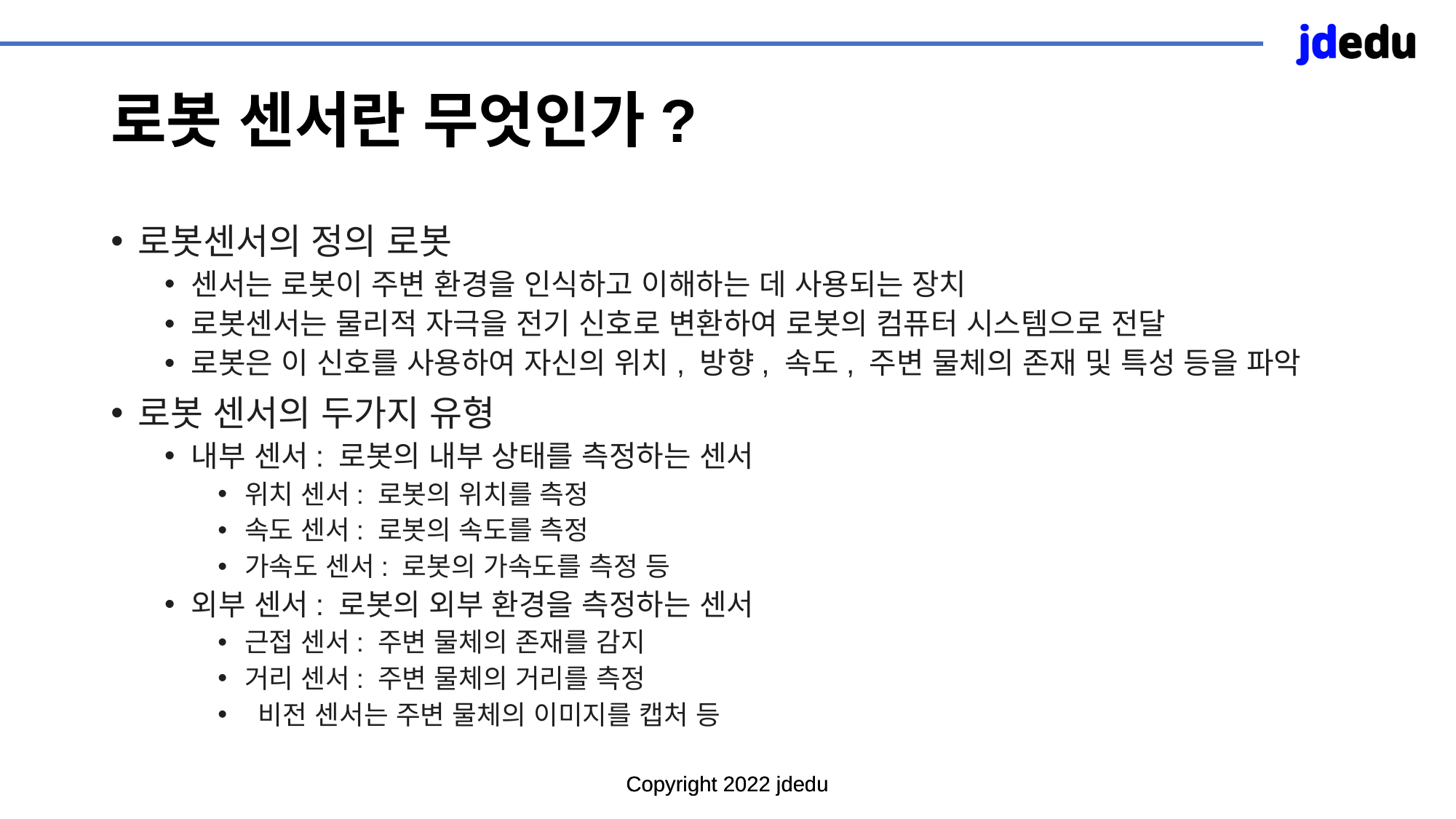

# 로봇 센서란 무엇인가?
로봇센서의 정의 로봇
센서는 로봇이 주변 환경을 인식하고 이해하는 데 사용되는 장치
로봇센서는 물리적 자극을 전기 신호로 변환하여 로봇의 컴퓨터 시스템으로 전달
로봇은 이 신호를 사용하여 자신의 위치, 방향, 속도, 주변 물체의 존재 및 특성 등을 파악
로봇 센서의 두가지 유형
내부 센서: 로봇의 내부 상태를 측정하는 센서
위치 센서: 로봇의 위치를 측정
속도 센서: 로봇의 속도를 측정
가속도 센서: 로봇의 가속도를 측정 등
외부 센서: 로봇의 외부 환경을 측정하는 센서
근접 센서: 주변 물체의 존재를 감지
거리 센서: 주변 물체의 거리를 측정
 비전 센서는 주변 물체의 이미지를 캡처 등